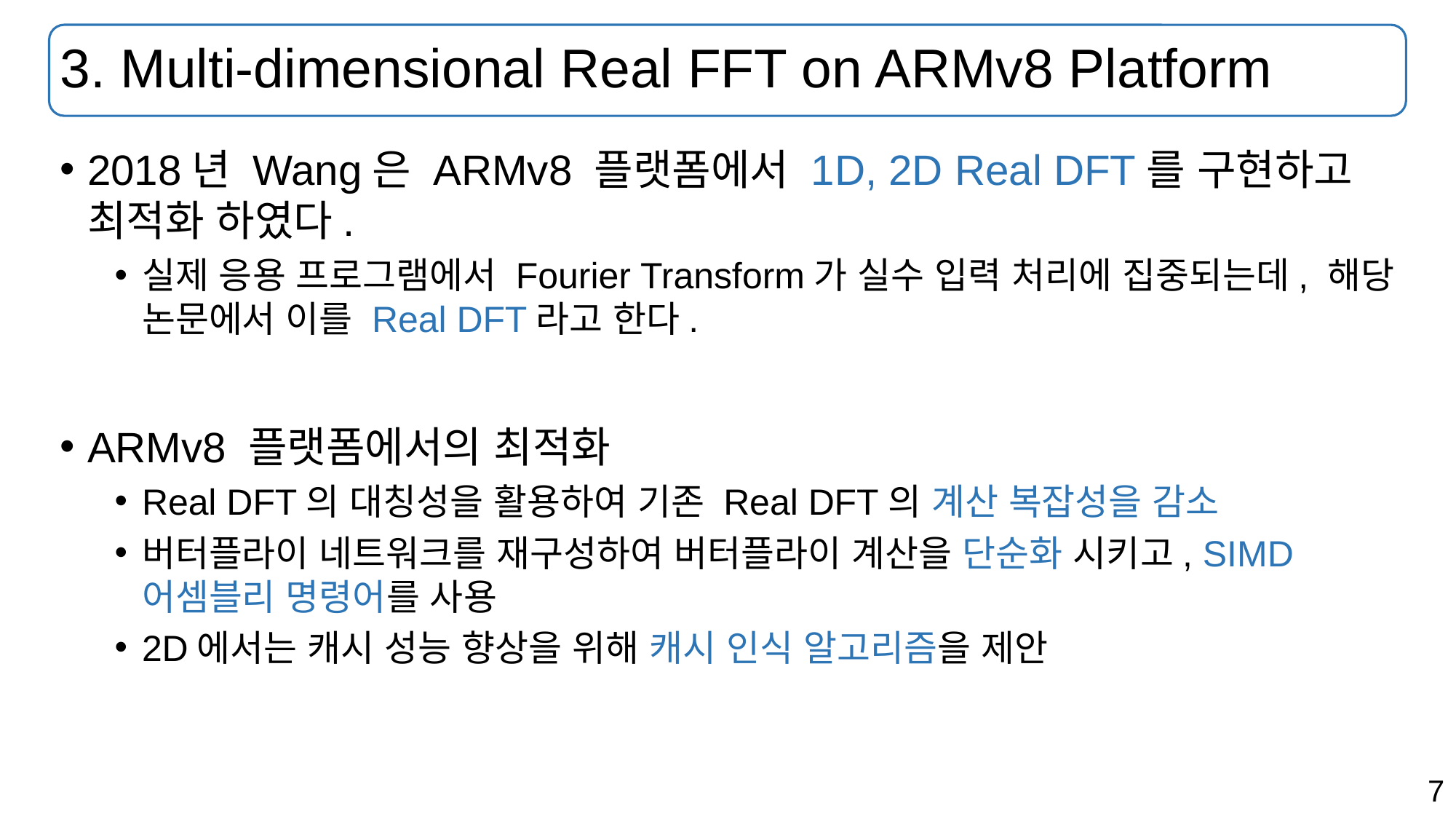

# 3. Multi-dimensional Real FFT on ARMv8 Platform
2018년 Wang은 ARMv8 플랫폼에서 1D, 2D Real DFT를 구현하고 최적화 하였다.
실제 응용 프로그램에서 Fourier Transform가 실수 입력 처리에 집중되는데, 해당 논문에서 이를 Real DFT라고 한다.

ARMv8 플랫폼에서의 최적화
Real DFT의 대칭성을 활용하여 기존 Real DFT의 계산 복잡성을 감소
버터플라이 네트워크를 재구성하여 버터플라이 계산을 단순화 시키고, SIMD 어셈블리 명령어를 사용
2D에서는 캐시 성능 향상을 위해 캐시 인식 알고리즘을 제안